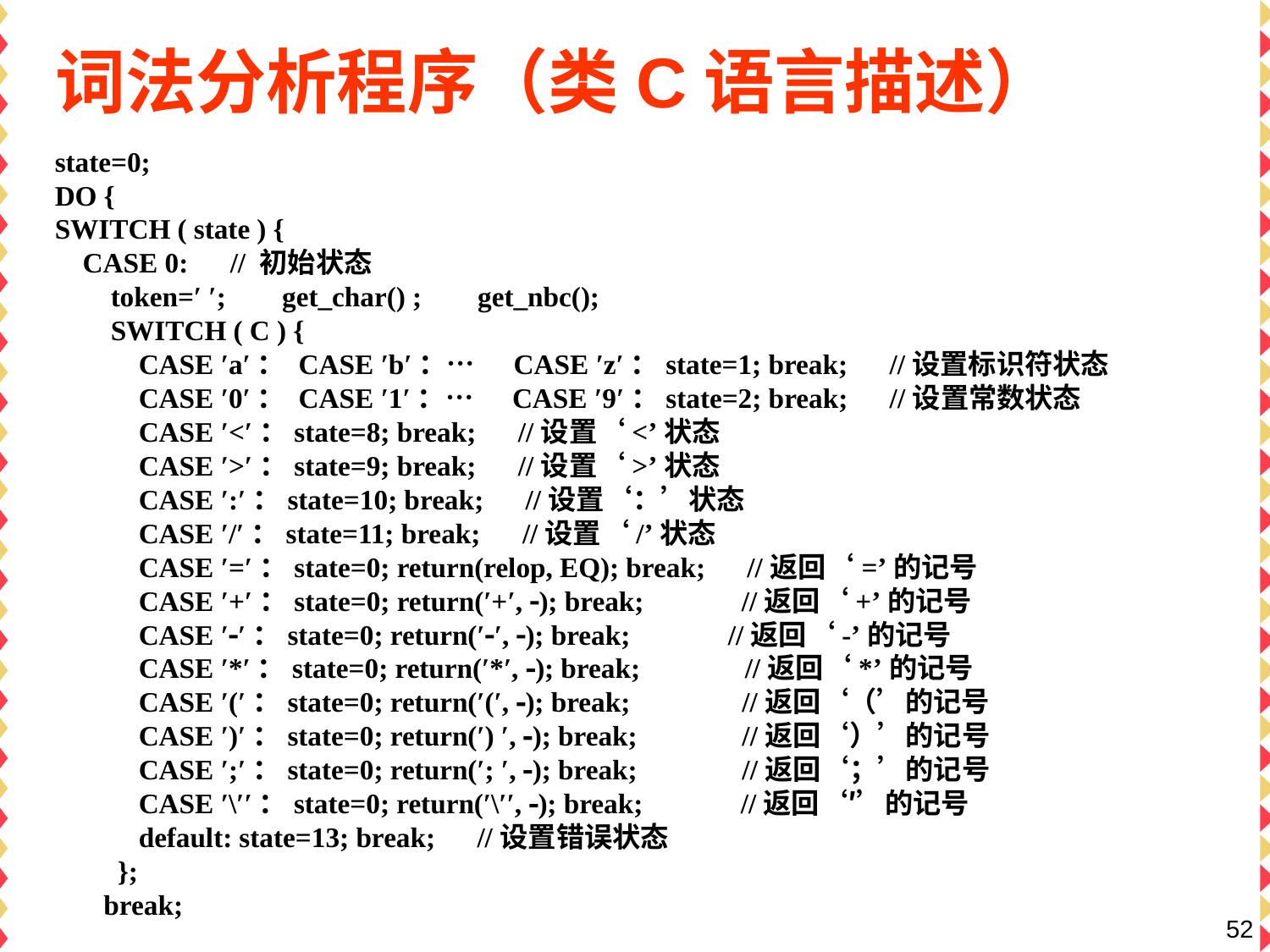

# 词法分析程序（类C语言描述）
state=0;
DO {
switch ( state ) {
    case 0:      // 初始状态
        token=′ ′;        get_char() ;        get_nbc();
        switch ( C ) {
            case ′a′： case ′b′：…     case ′z′：state=1; break;      //设置标识符状态
            case ′0′： case ′1′：…     case ′9′：state=2; break;      //设置常数状态
            case ′<′：state=8; break;      //设置‘<’状态
            case ′>′：state=9; break;      //设置‘>’状态
            case ′:′：state=10; break;      //设置‘：’状态
            case ′/′：state=11; break;      //设置‘/’状态
            case ′=′：state=0; return(relop, EQ); break;      //返回‘=’的记号
            case ′+′：state=0; return(′+′, −); break;              //返回‘+’的记号
            case ′−′：state=0; return(′−′, −); break;              //返回‘-’的记号
            case ′*′：state=0; return(′*′, −); break;               //返回‘*’的记号
            case ′(′：state=0; return(′(′, −); break;                //返回‘（’的记号
            case ′)′：state=0; return(′) ′, −); break;               //返回‘）’的记号
            case ′;′：state=0; return(′; ′, −); break;               //返回‘；’的记号
            case ′\′′：state=0; return(′\′′, −); break;              //返回‘′’的记号
            default: state=13; break;      //设置错误状态
         };
       break;
52